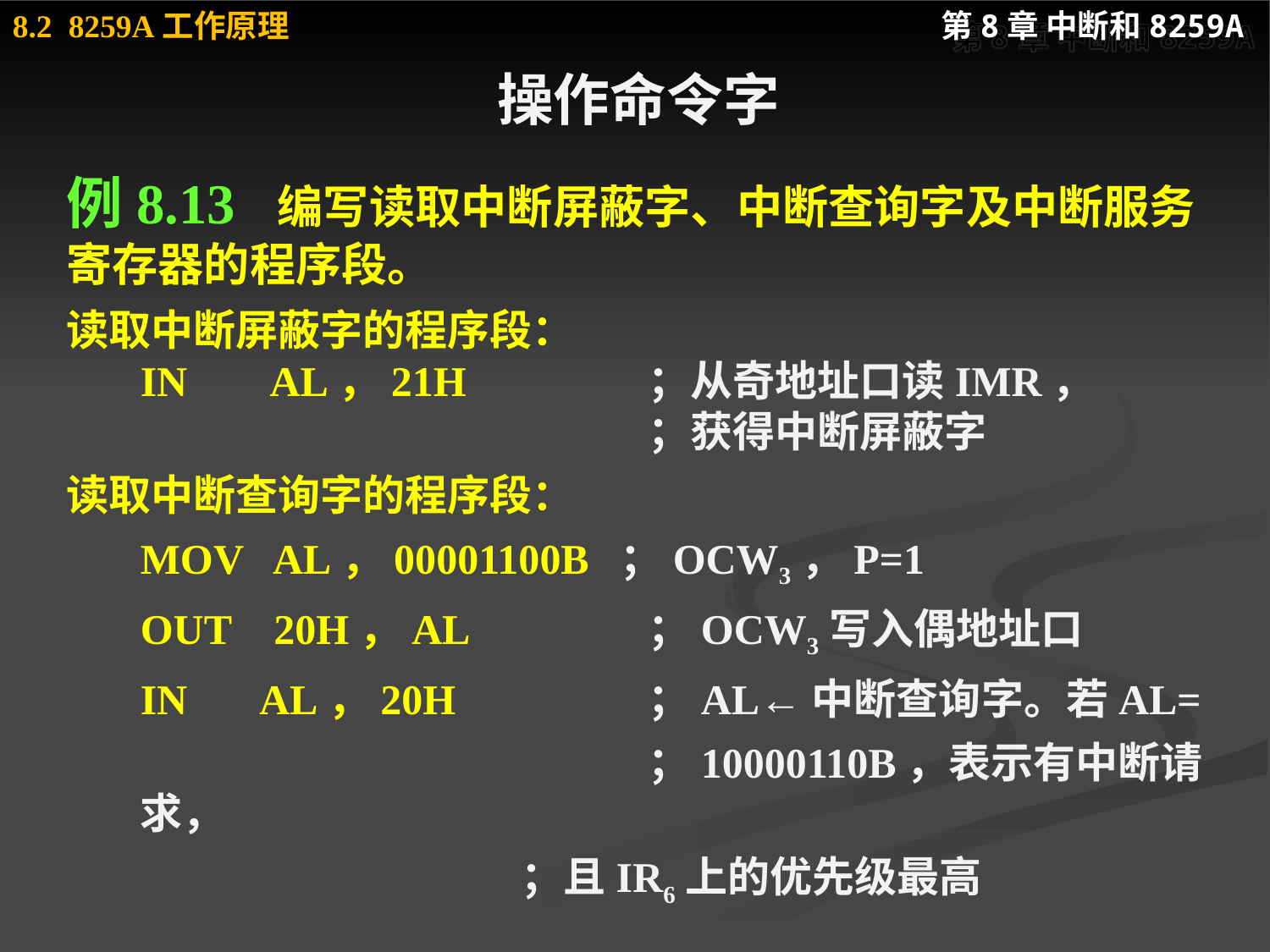

# 操作命令字
例8.13  编写读取中断屏蔽字、中断查询字及中断服务寄存器的程序段。
读取中断屏蔽字的程序段：
  	IN        AL，21H       	；从奇地址口读IMR，
					；获得中断屏蔽字
读取中断查询字的程序段：
  	MOV   AL，00001100B  ；OCW3，P=1
      	OUT    20H，AL       	；OCW3写入偶地址口
   	IN       AL，20H        	；AL←中断查询字。若AL=
					；10000110B，表示有中断请求，
                                		；且IR6上的优先级最高